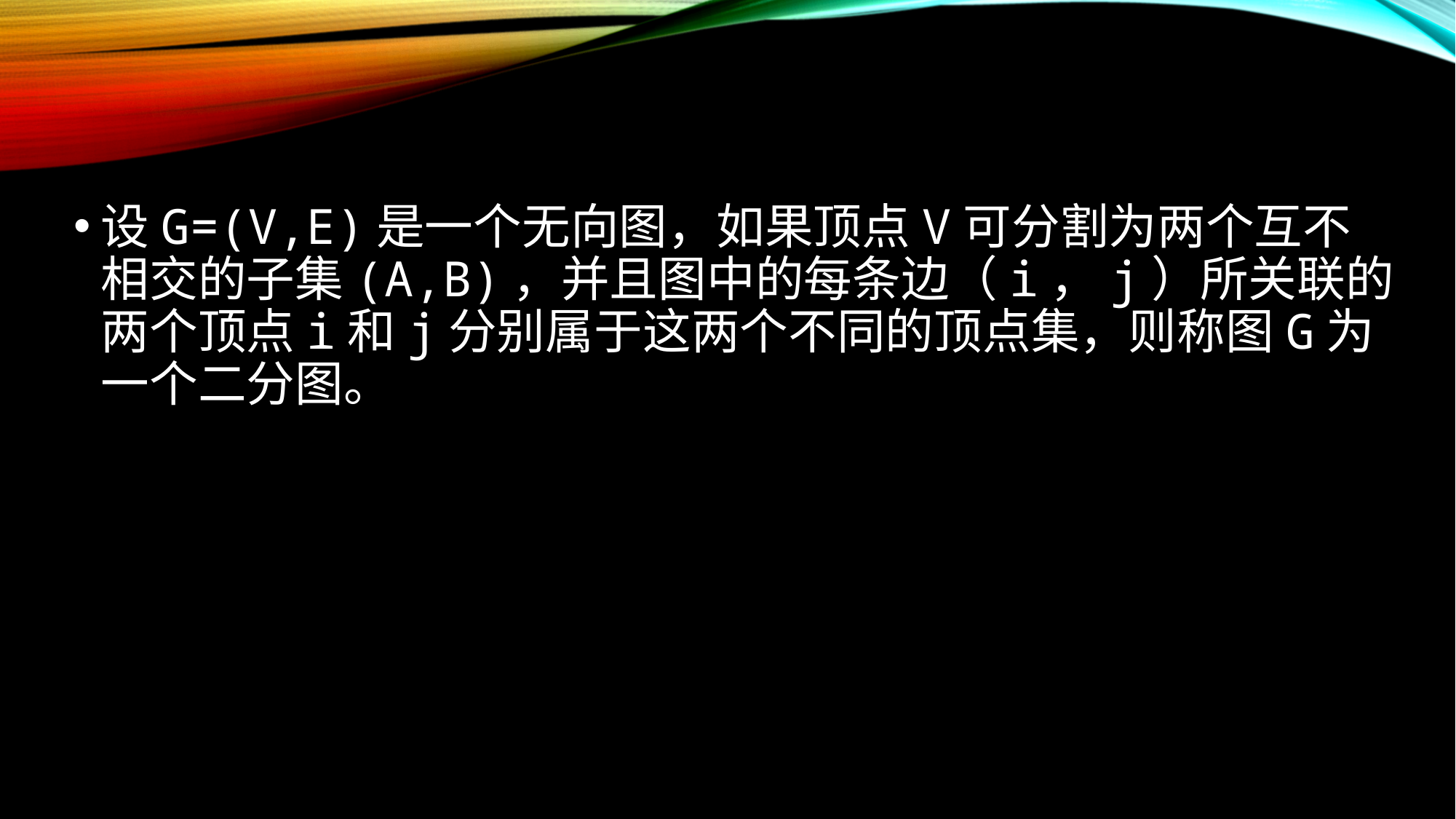

设G=(V,E)是一个无向图，如果顶点V可分割为两个互不相交的子集(A,B)，并且图中的每条边（i，j）所关联的两个顶点i和j分别属于这两个不同的顶点集，则称图G为一个二分图。